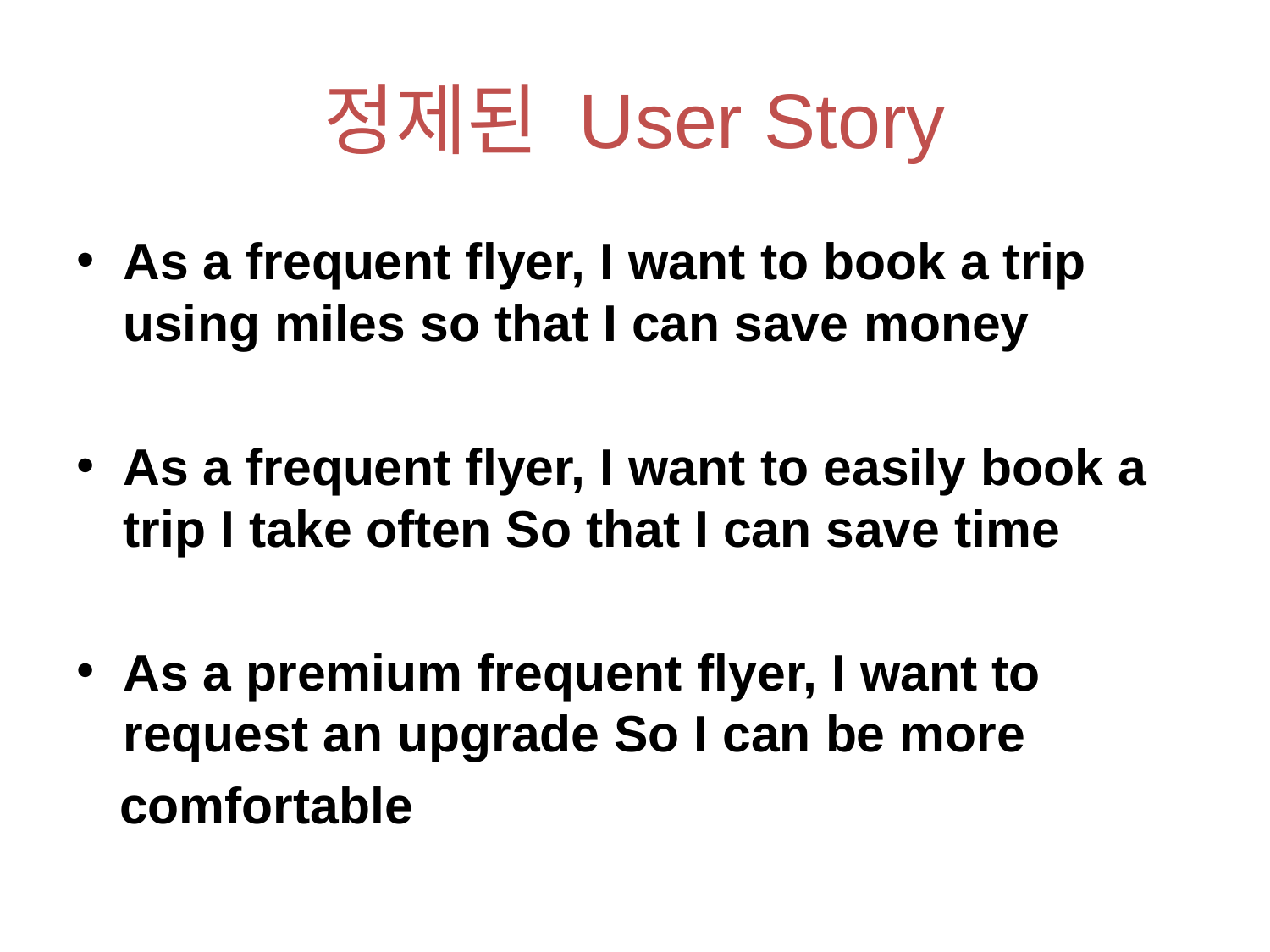

# 정제된 User Story
As a frequent flyer, I want to book a trip using miles so that I can save money

As a frequent flyer, I want to easily book a trip I take often So that I can save time

As a premium frequent flyer, I want to request an upgrade So I can be more
   comfortable